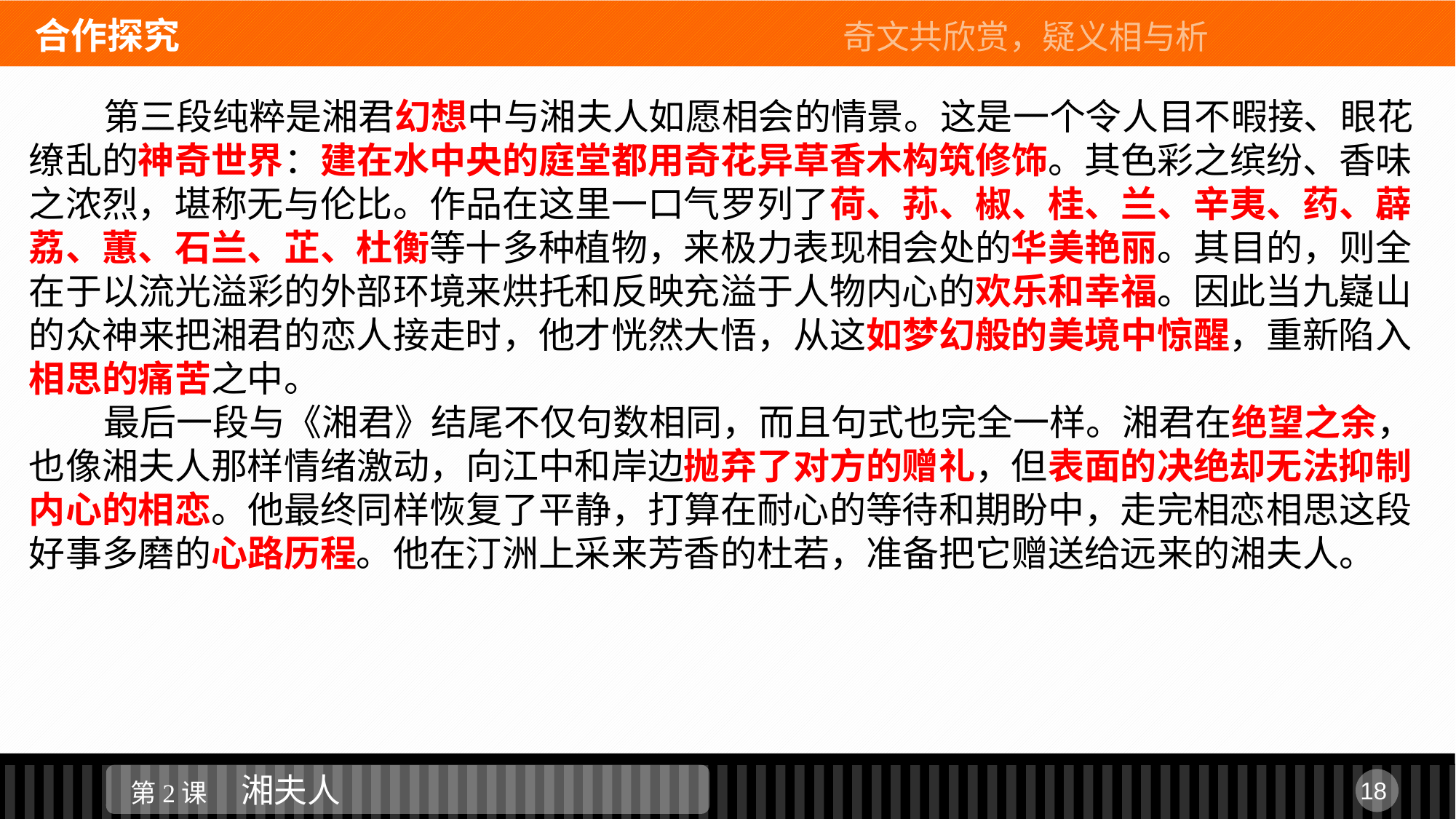

第三段纯粹是湘君幻想中与湘夫人如愿相会的情景。这是一个令人目不暇接、眼花缭乱的神奇世界：建在水中央的庭堂都用奇花异草香木构筑修饰。其色彩之缤纷、香味之浓烈，堪称无与伦比。作品在这里一口气罗列了荷、荪、椒、桂、兰、辛夷、药、薜荔、蕙、石兰、芷、杜衡等十多种植物，来极力表现相会处的华美艳丽。其目的，则全在于以流光溢彩的外部环境来烘托和反映充溢于人物内心的欢乐和幸福。因此当九嶷山的众神来把湘君的恋人接走时，他才恍然大悟，从这如梦幻般的美境中惊醒，重新陷入相思的痛苦之中。
        最后一段与《湘君》结尾不仅句数相同，而且句式也完全一样。湘君在绝望之余，也像湘夫人那样情绪激动，向江中和岸边抛弃了对方的赠礼，但表面的决绝却无法抑制内心的相恋。他最终同样恢复了平静，打算在耐心的等待和期盼中，走完相恋相思这段好事多磨的心路历程。他在汀洲上采来芳香的杜若，准备把它赠送给远来的湘夫人。